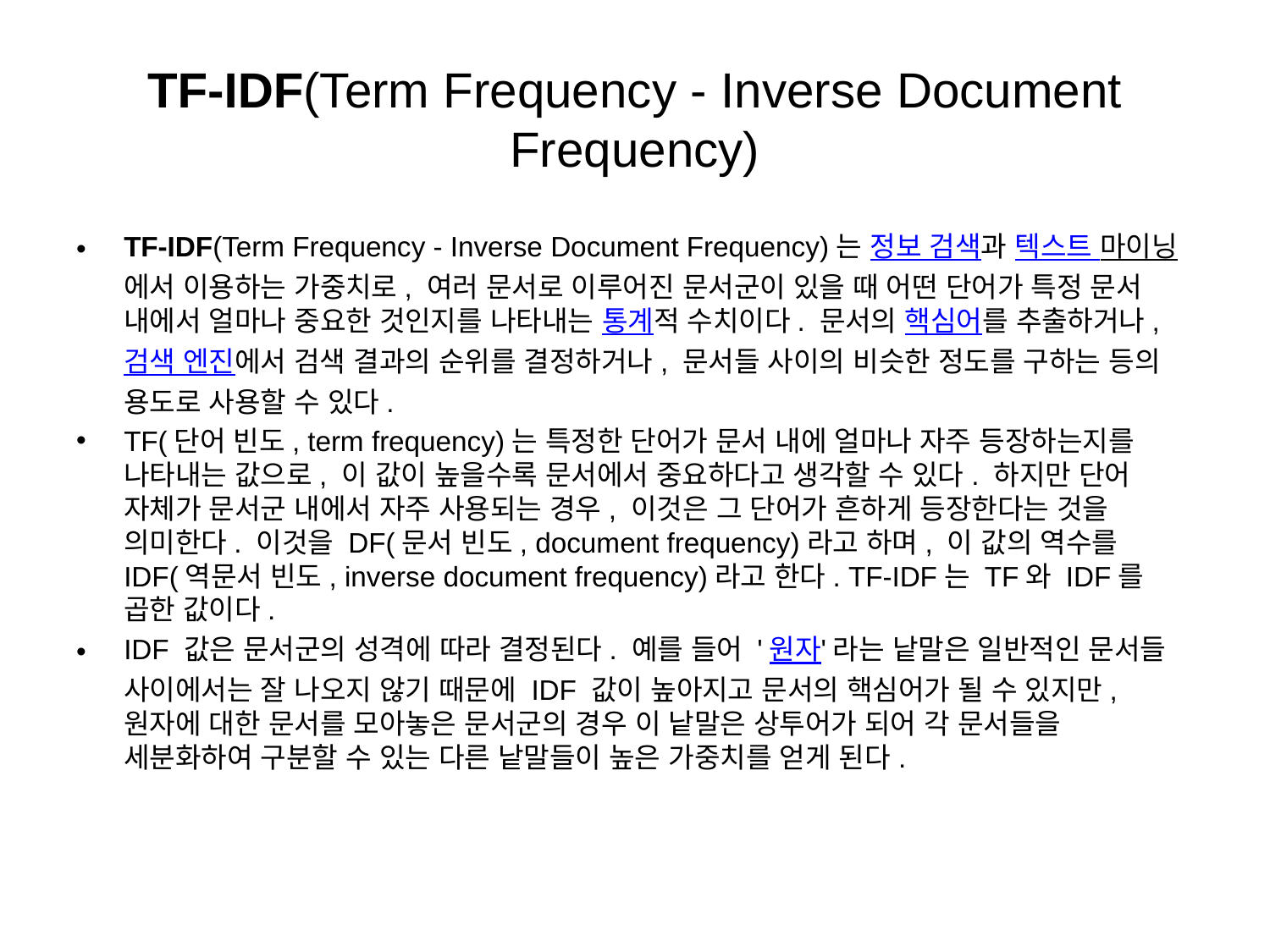

# TF-IDF(Term Frequency - Inverse Document Frequency)
TF-IDF(Term Frequency - Inverse Document Frequency)는 정보 검색과 텍스트 마이닝에서 이용하는 가중치로, 여러 문서로 이루어진 문서군이 있을 때 어떤 단어가 특정 문서 내에서 얼마나 중요한 것인지를 나타내는 통계적 수치이다. 문서의 핵심어를 추출하거나, 검색 엔진에서 검색 결과의 순위를 결정하거나, 문서들 사이의 비슷한 정도를 구하는 등의 용도로 사용할 수 있다.
TF(단어 빈도, term frequency)는 특정한 단어가 문서 내에 얼마나 자주 등장하는지를 나타내는 값으로, 이 값이 높을수록 문서에서 중요하다고 생각할 수 있다. 하지만 단어 자체가 문서군 내에서 자주 사용되는 경우, 이것은 그 단어가 흔하게 등장한다는 것을 의미한다. 이것을 DF(문서 빈도, document frequency)라고 하며, 이 값의 역수를 IDF(역문서 빈도, inverse document frequency)라고 한다. TF-IDF는 TF와 IDF를 곱한 값이다.
IDF 값은 문서군의 성격에 따라 결정된다. 예를 들어 '원자'라는 낱말은 일반적인 문서들 사이에서는 잘 나오지 않기 때문에 IDF 값이 높아지고 문서의 핵심어가 될 수 있지만, 원자에 대한 문서를 모아놓은 문서군의 경우 이 낱말은 상투어가 되어 각 문서들을 세분화하여 구분할 수 있는 다른 낱말들이 높은 가중치를 얻게 된다.